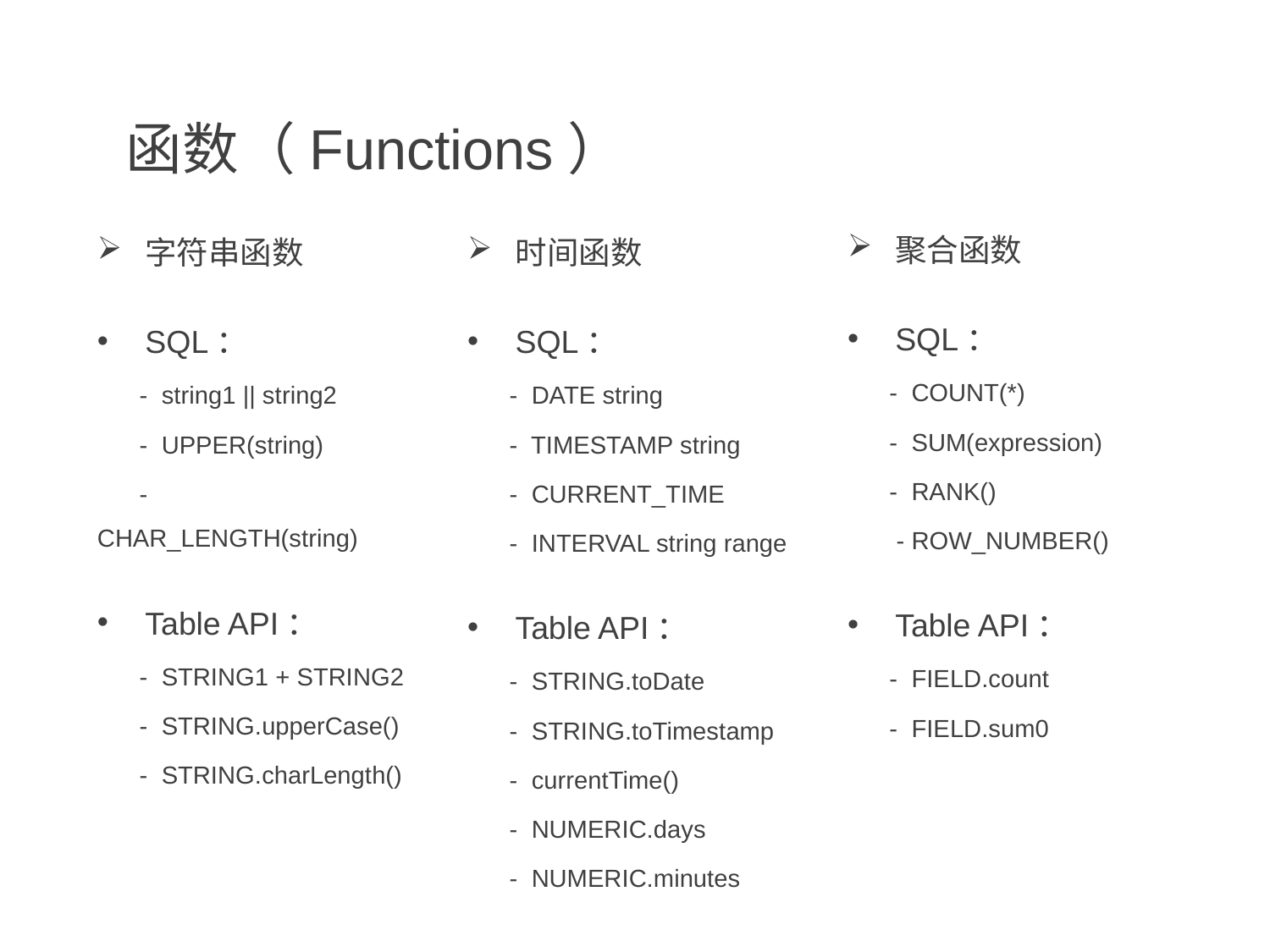

# 函数（Functions）
聚合函数
SQL：
      -  COUNT(*)
      -  SUM(expression)
      -  RANK()
       - ROW_NUMBER()
Table API：
      -  FIELD.count
      -  FIELD.sum0
字符串函数
SQL：
      -  string1 || string2
      -  UPPER(string)
      -  CHAR_LENGTH(string)
Table API：
      -  STRING1 + STRING2
      -  STRING.upperCase()
      -  STRING.charLength()
时间函数
SQL：
      -  DATE string
      -  TIMESTAMP string
      -  CURRENT_TIME
      -  INTERVAL string range
Table API：
      -  STRING.toDate
      -  STRING.toTimestamp
      -  currentTime()
      -  NUMERIC.days
      -  NUMERIC.minutes